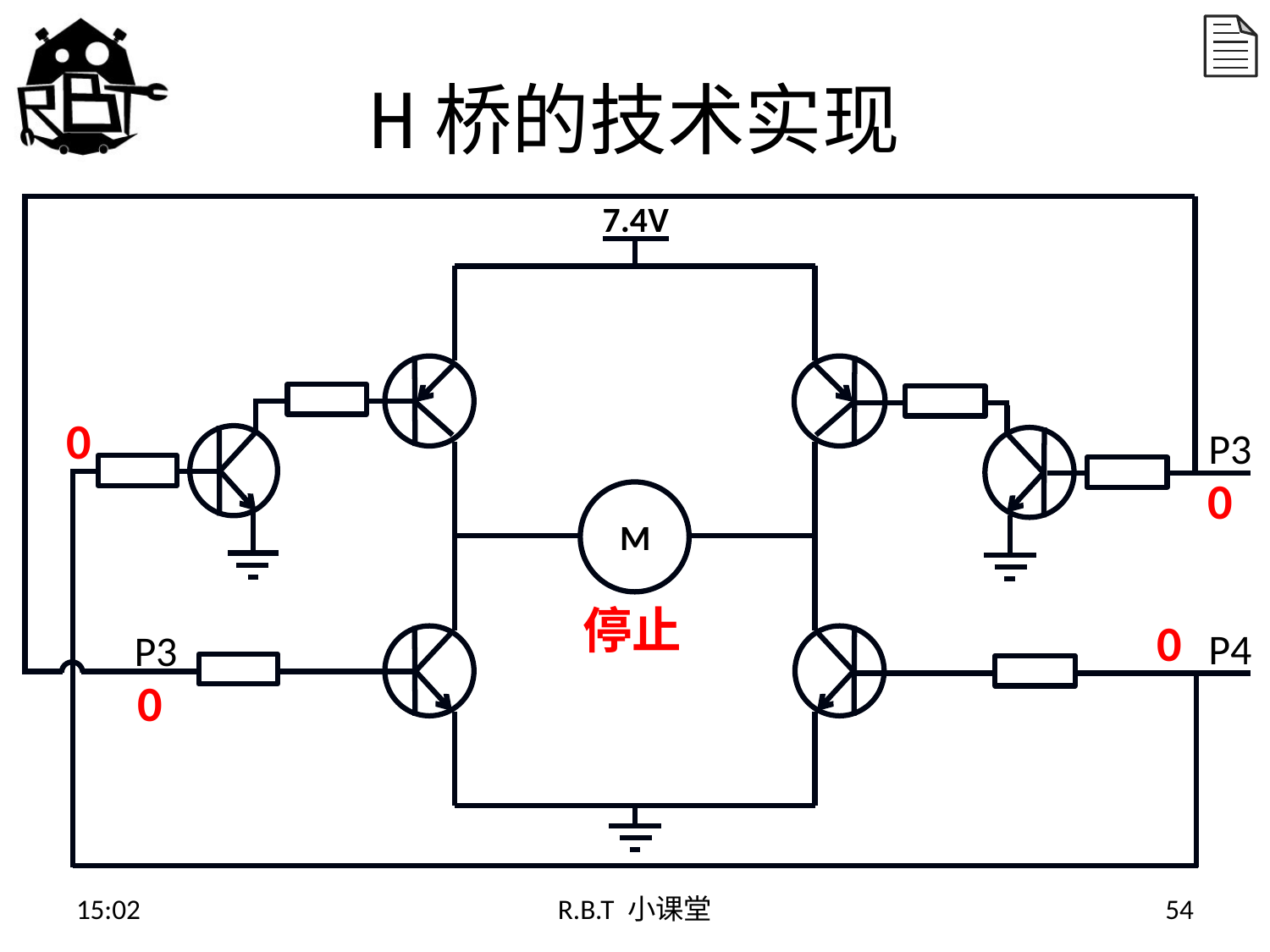

# H桥的技术实现
7.4V

0
P3

0

M
停止
0
P4
P3

0
15:02
R.B.T 小课堂
54